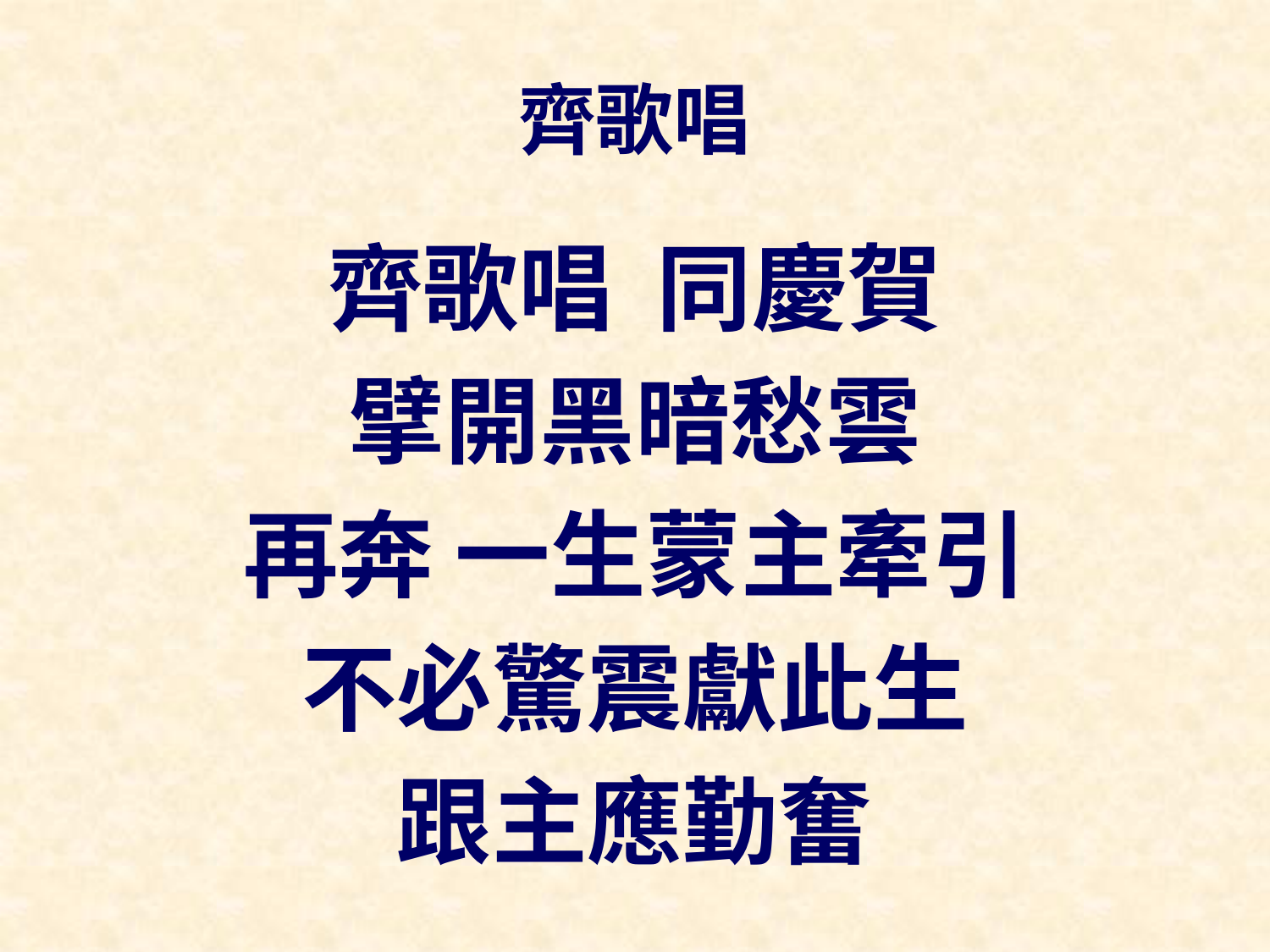

# 齊歌唱
齊歌唱  同慶賀
擘開黑暗愁雲
再奔 一生蒙主牽引
不必驚震獻此生
跟主應勤奮